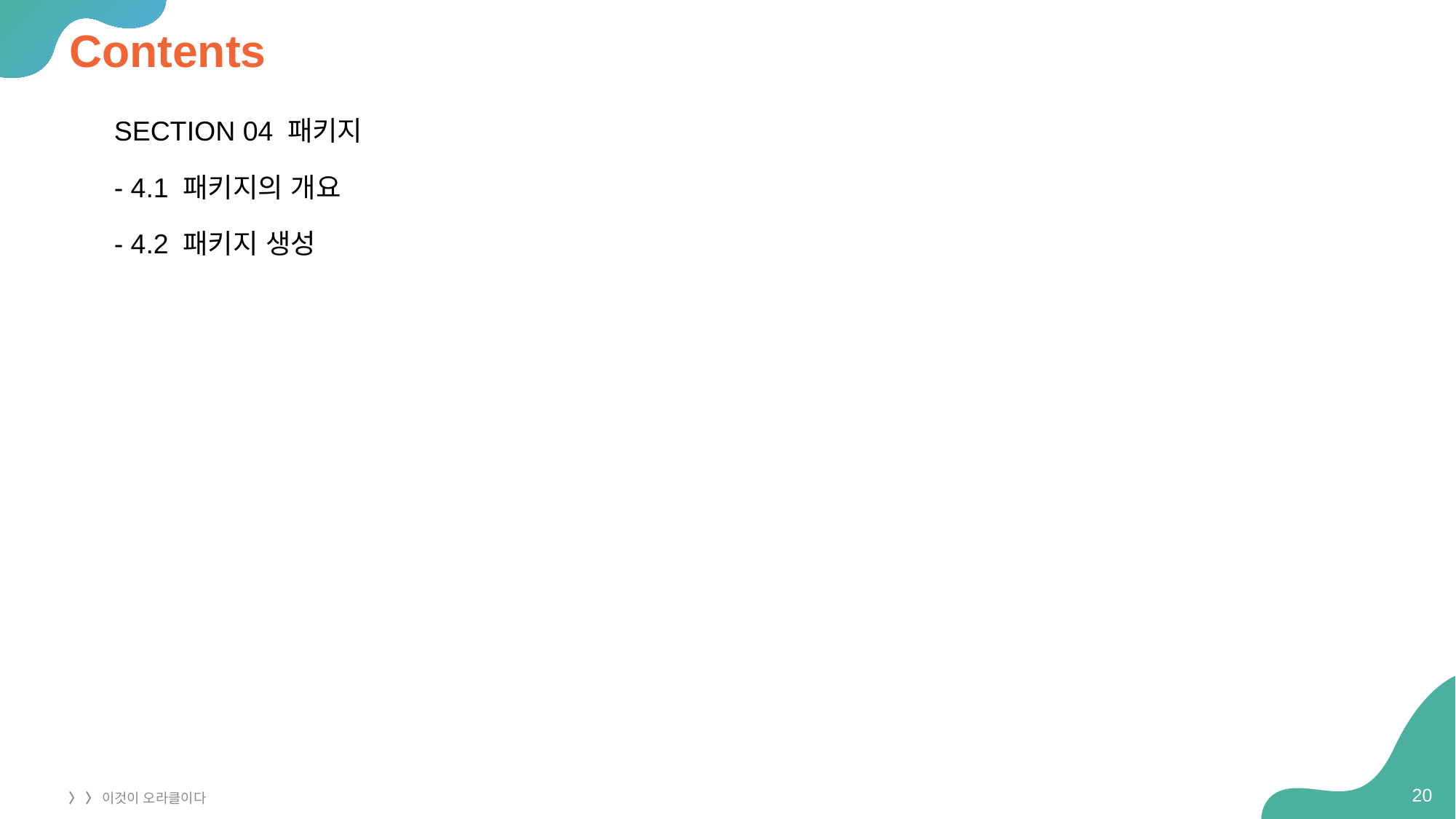

# Contents
SECTION 04 패키지
- 4.1 패키지의 개요
- 4.2 패키지 생성

20
〉 〉 이것이 오라클이다